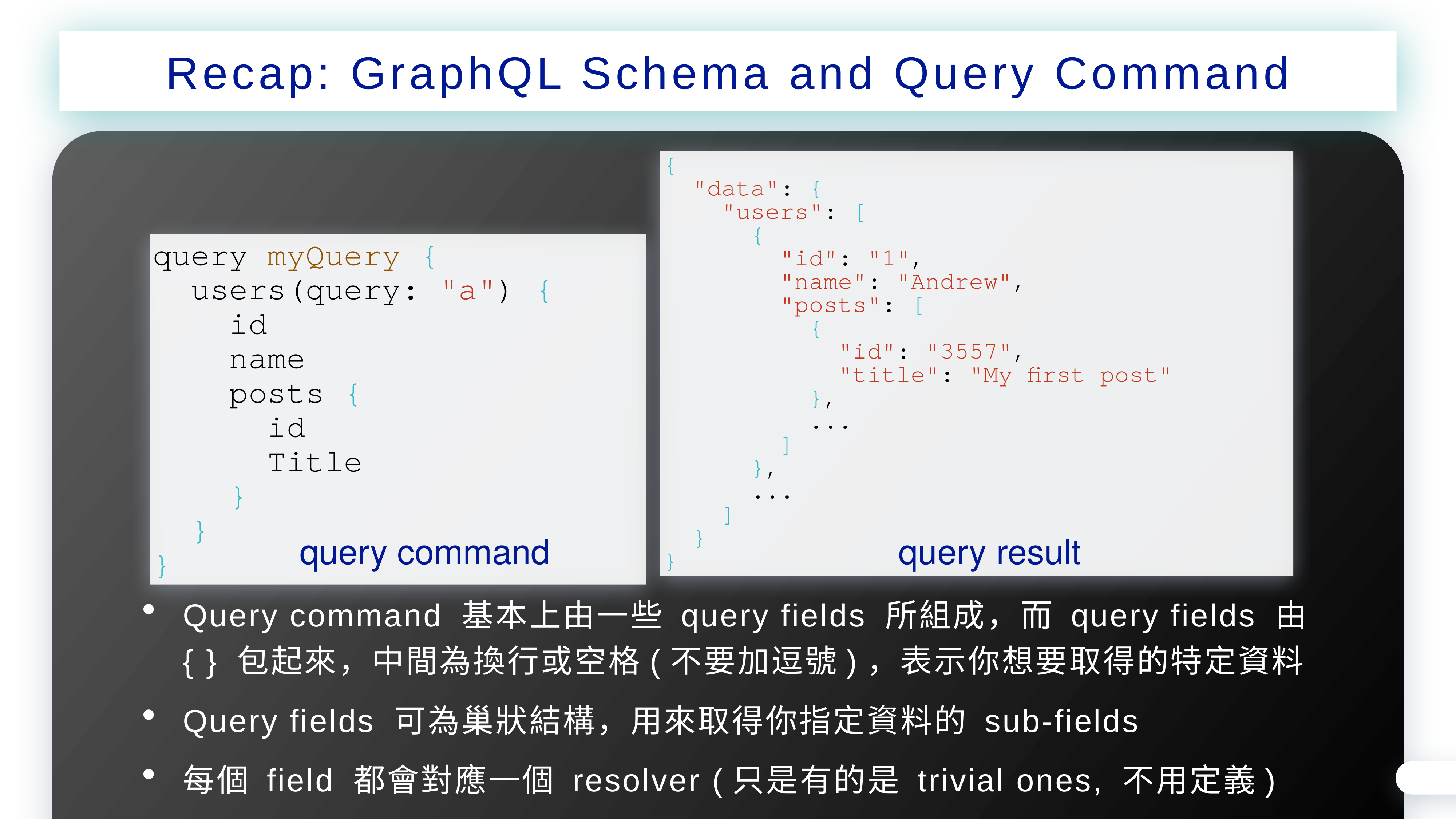

Recap: GraphQL Schema and Query Command
{
  "data": {
    "users": [
      {
        "id": "1",
        "name": "Andrew",
        "posts": [
          {
            "id": "3557",
            "title": "My first post"
          },
          ...
        ]
      },
      ...
    ]
  }
}
query myQuery {
  users(query: "a") {
    id
    name
    posts {
      id
      Title
    }
  }
}
query command
query result
Query command 基本上由一些 query fields 所組成，而 query fields 由 { } 包起來，中間為換行或空格(不要加逗號)，表示你想要取得的特定資料
Query fields 可為巢狀結構，用來取得你指定資料的 sub-fields
每個 field 都會對應一個 resolver (只是有的是 trivial ones, 不用定義)
37